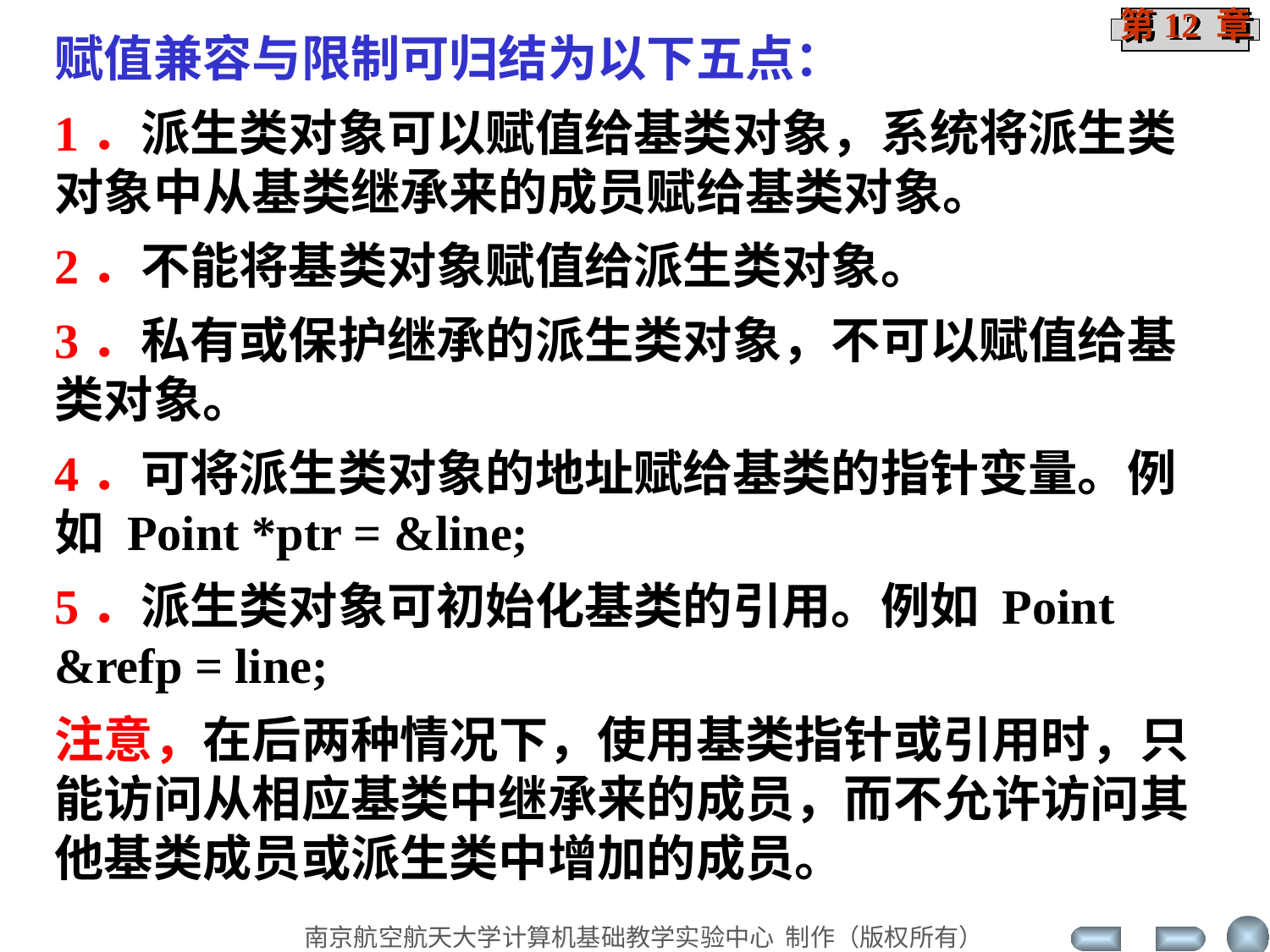

赋值兼容与限制可归结为以下五点：
1．派生类对象可以赋值给基类对象，系统将派生类对象中从基类继承来的成员赋给基类对象。
2．不能将基类对象赋值给派生类对象。
3．私有或保护继承的派生类对象，不可以赋值给基类对象。
4．可将派生类对象的地址赋给基类的指针变量。例如 Point *ptr = &line;
5．派生类对象可初始化基类的引用。例如 Point &refp = line;
注意，在后两种情况下，使用基类指针或引用时，只能访问从相应基类中继承来的成员，而不允许访问其他基类成员或派生类中增加的成员。